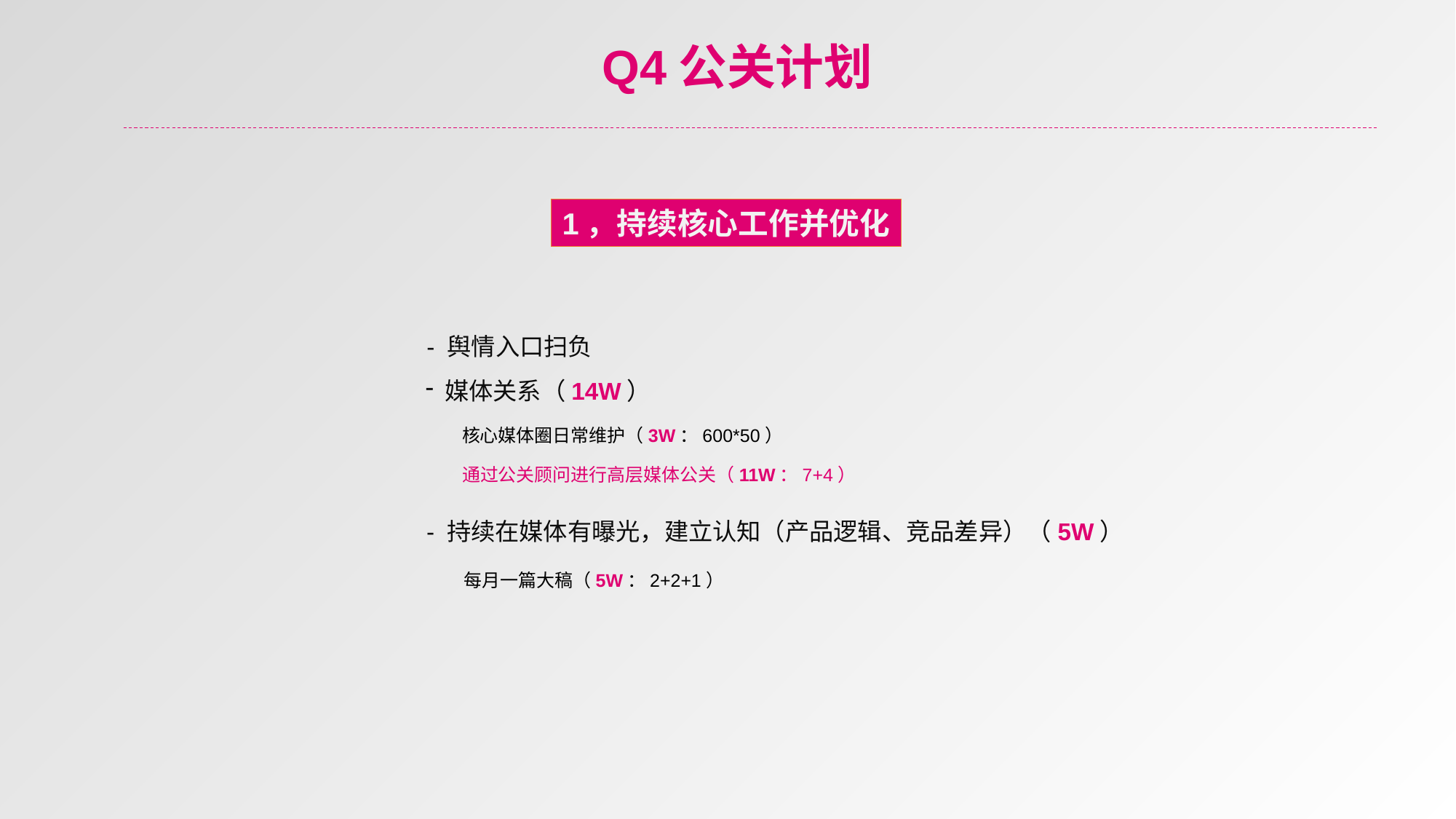

Q4公关计划
1，持续核心工作并优化
- 舆情入口扫负
 媒体关系（14W）
核心媒体圈日常维护（3W：600*50）
通过公关顾问进行高层媒体公关（11W：7+4）
- 持续在媒体有曝光，建立认知（产品逻辑、竞品差异）（5W）
每月一篇大稿（5W：2+2+1）